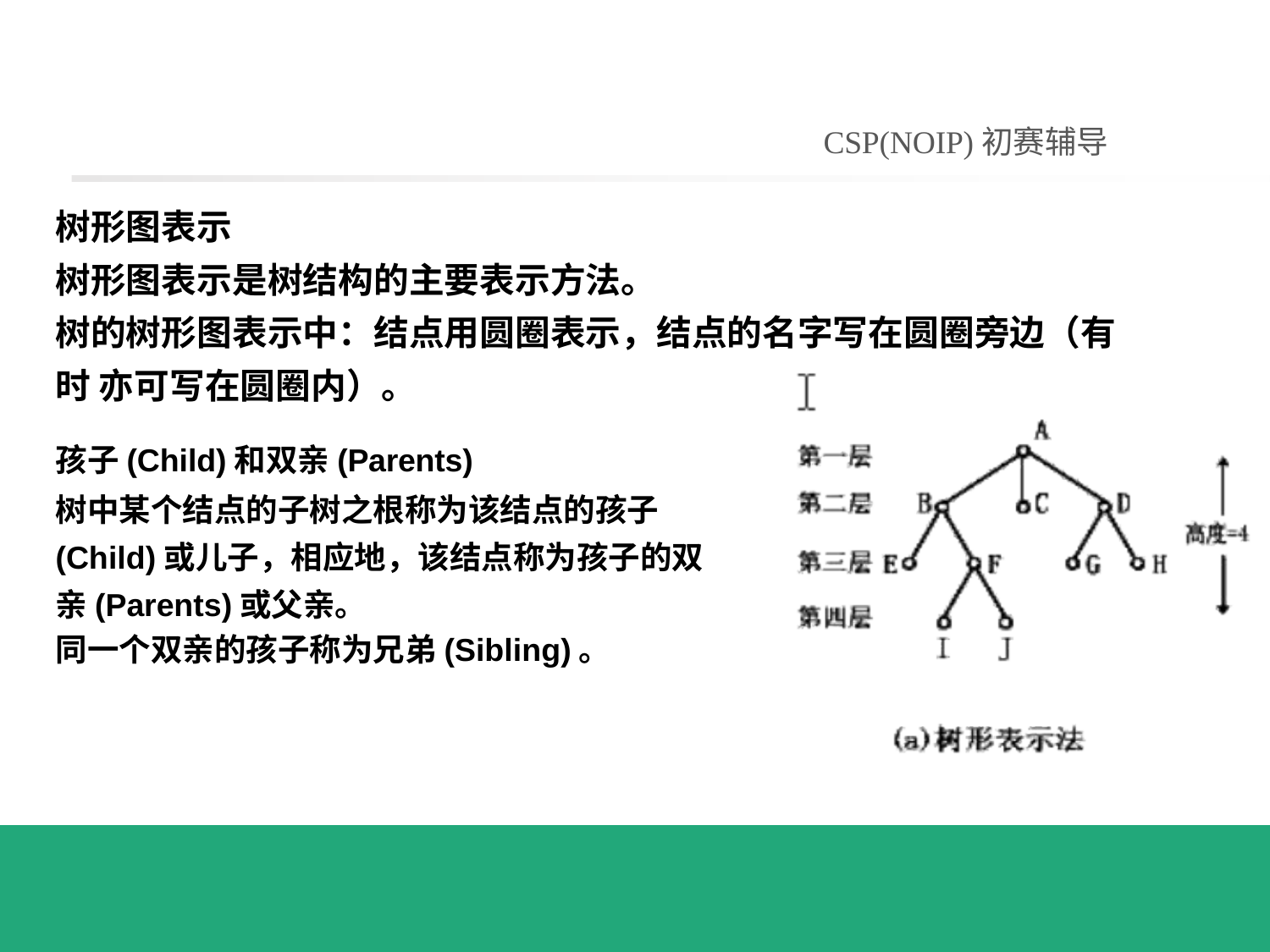

# CSP(NOIP)初赛辅导

树形图表示
树形图表示是树结构的主要表示方法。
树的树形图表示中：结点用圆圈表示，结点的名字写在圆圈旁边（有时 亦可写在圆圈内）。
孩子(Child)和双亲(Parents)
树中某个结点的子树之根称为该结点的孩子 (Child)或儿子，相应地，该结点称为孩子的双 亲(Parents)或父亲。
同一个双亲的孩子称为兄弟(Sibling)。